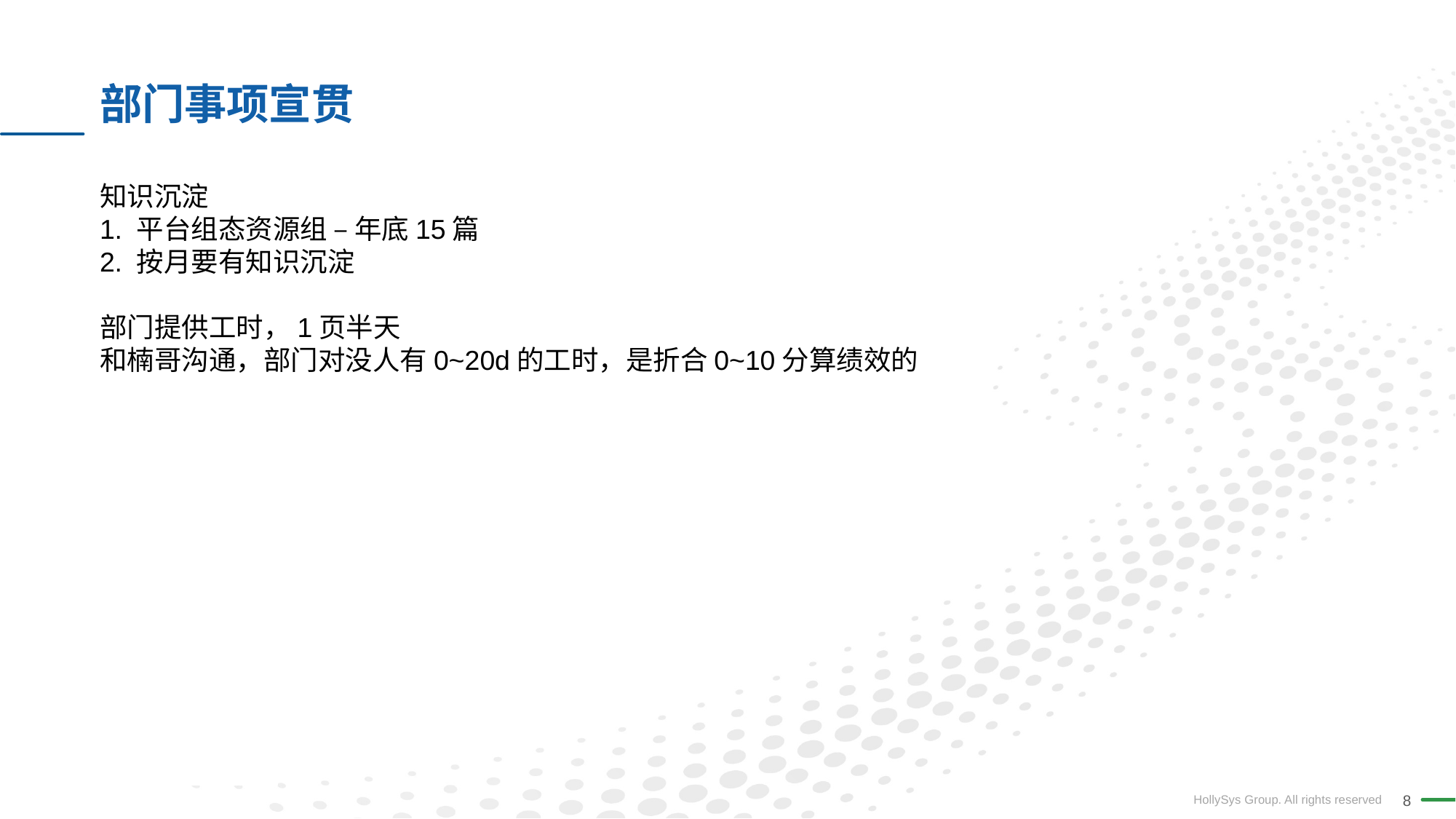

# 部门事项宣贯

知识沉淀
1. 平台组态资源组 – 年底15篇
2. 按月要有知识沉淀

部门提供工时，1页半天
和楠哥沟通，部门对没人有0~20d的工时，是折合0~10分算绩效的